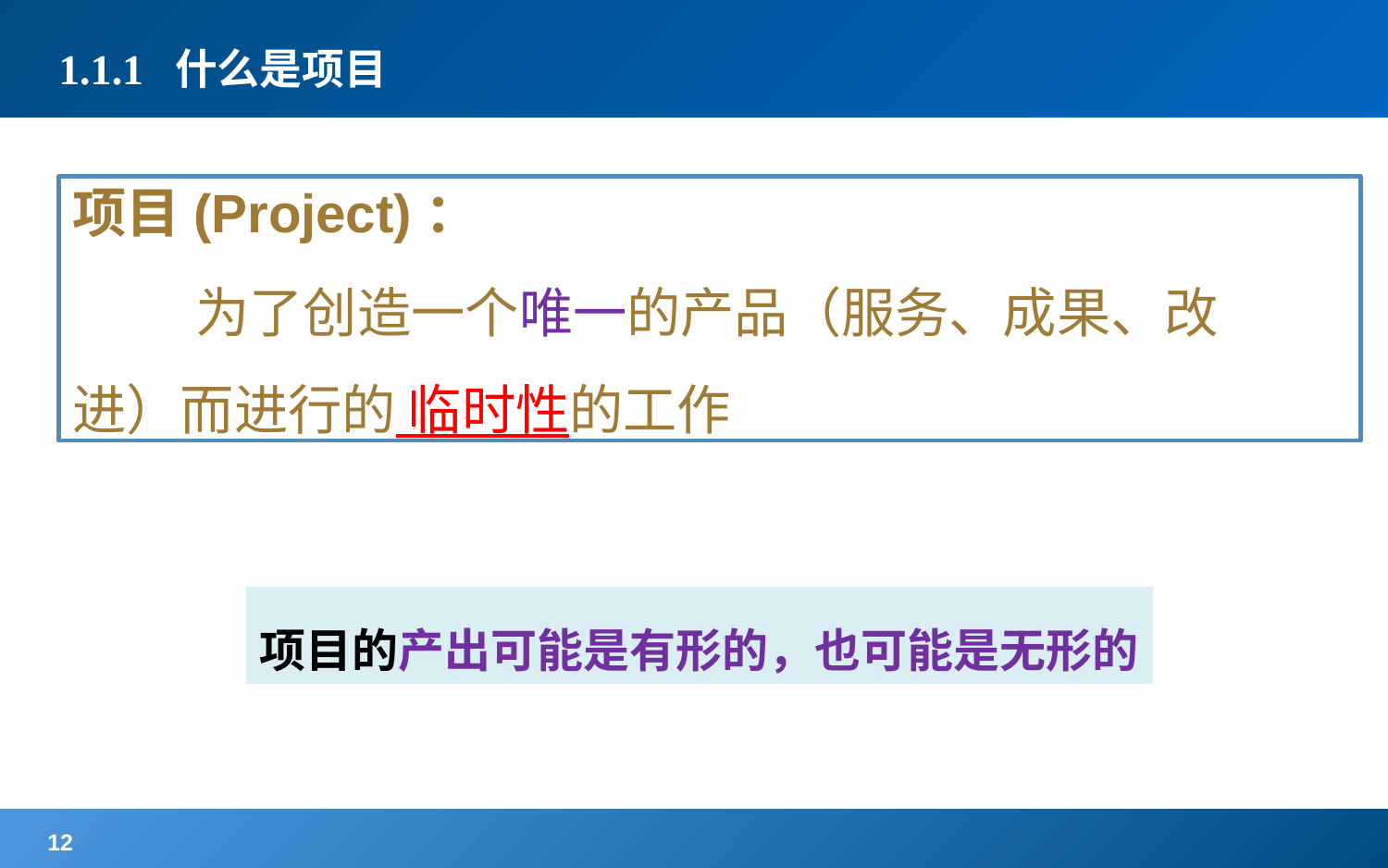

# 1.1.1  什么是项目

项目(Project)：
         为了创造一个唯一的产品（服务、成果、改进）而进行的 临时性的工作
项目的产出可能是有形的，也可能是无形的